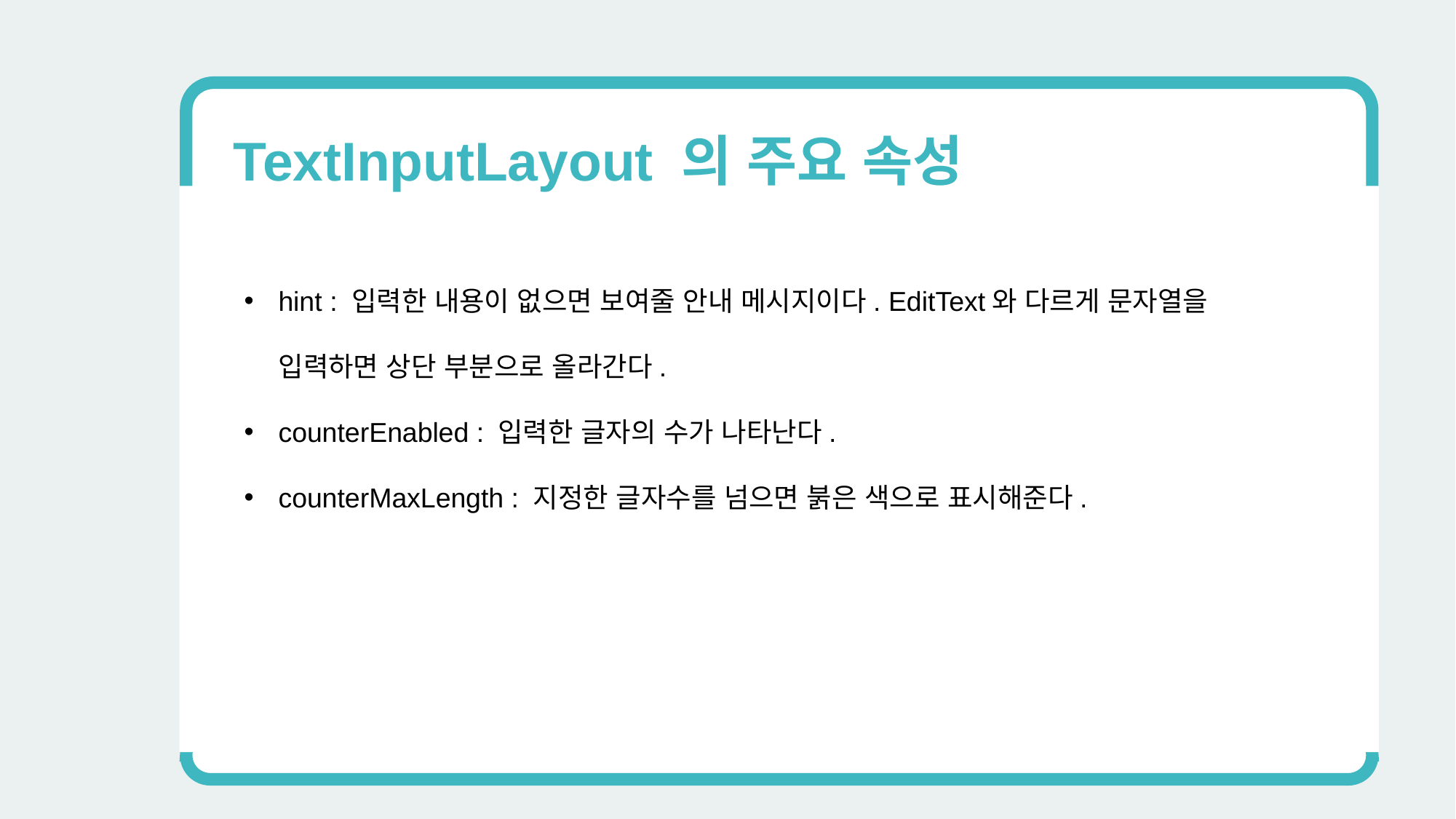

TextInputLayout 의 주요 속성

hint : 입력한 내용이 없으면 보여줄 안내 메시지이다. EditText와 다르게 문자열을 입력하면 상단 부분으로 올라간다.
counterEnabled : 입력한 글자의 수가 나타난다.
counterMaxLength : 지정한 글자수를 넘으면 붉은 색으로 표시해준다.